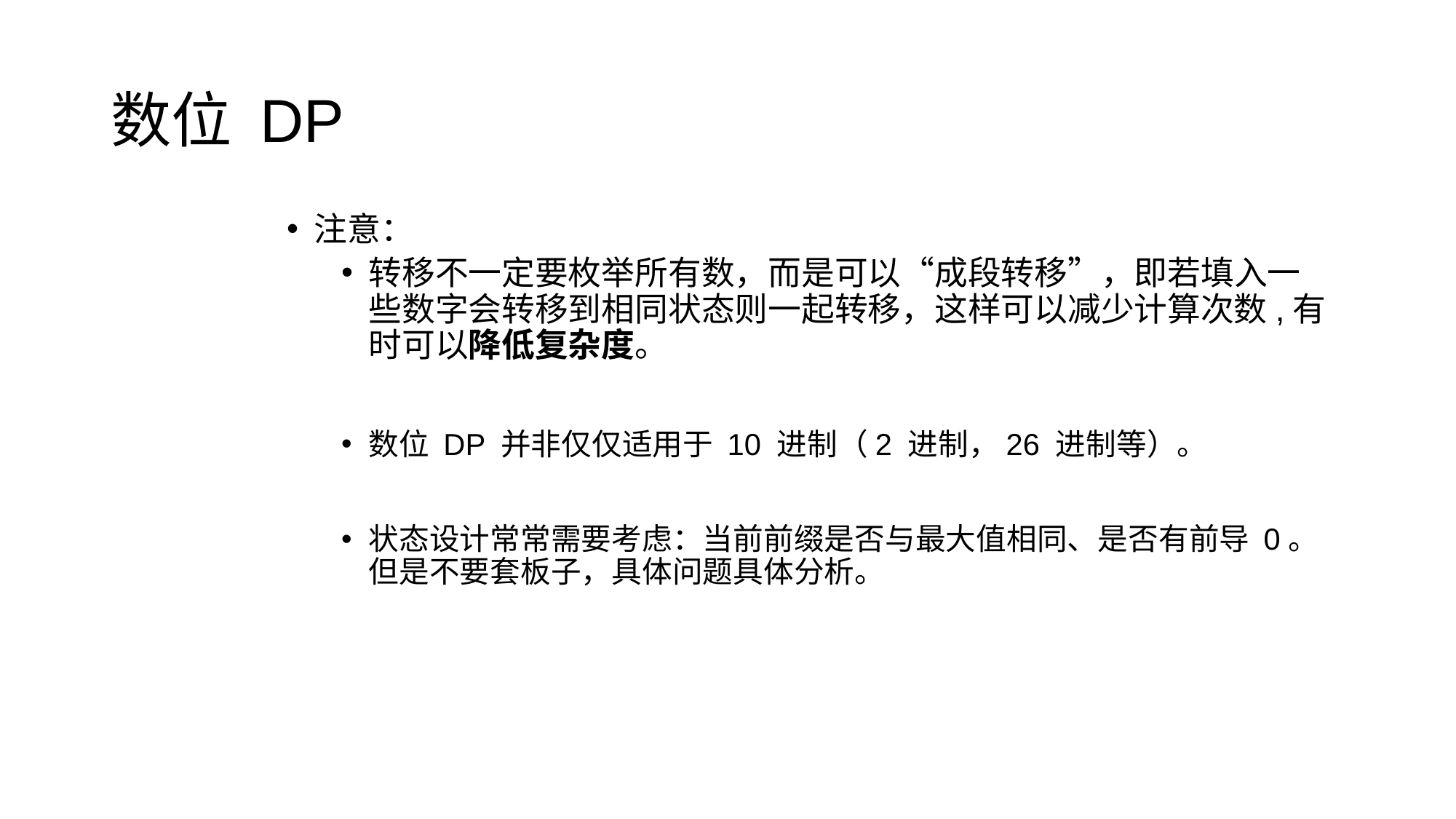

# 数位 DP
注意：
转移不一定要枚举所有数，而是可以“成段转移”，即若填入一些数字会转移到相同状态则一起转移，这样可以减少计算次数,有时可以降低复杂度。

数位 DP 并非仅仅适用于 10 进制（2 进制，26 进制等）。

状态设计常常需要考虑：当前前缀是否与最大值相同、是否有前导 0。但是不要套板子，具体问题具体分析。